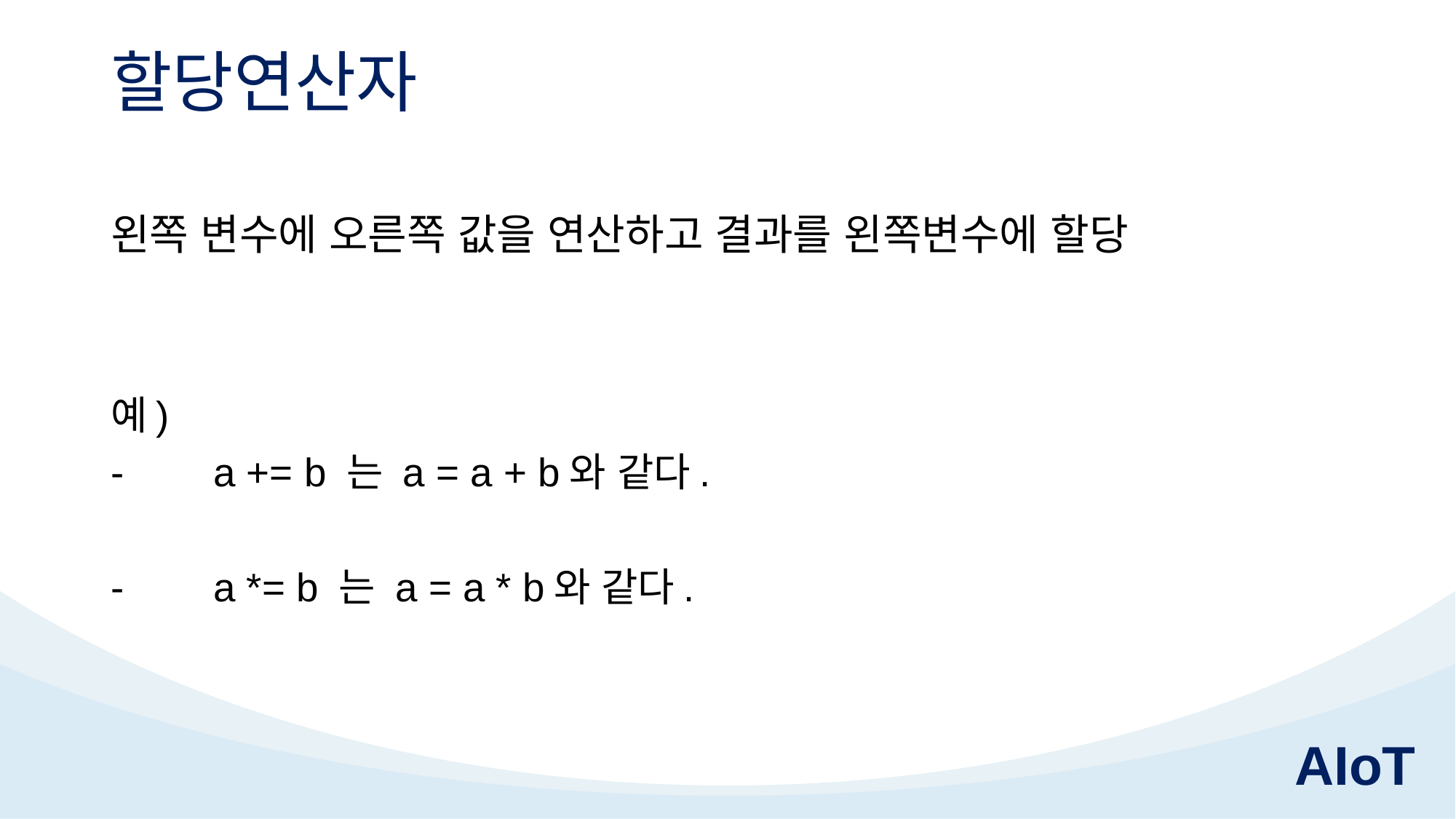

# 할당연산자
왼쪽 변수에 오른쪽 값을 연산하고 결과를 왼쪽변수에 할당
예)
-	a += b 는 a = a + b와 같다.

-	a *= b 는 a = a * b와 같다.